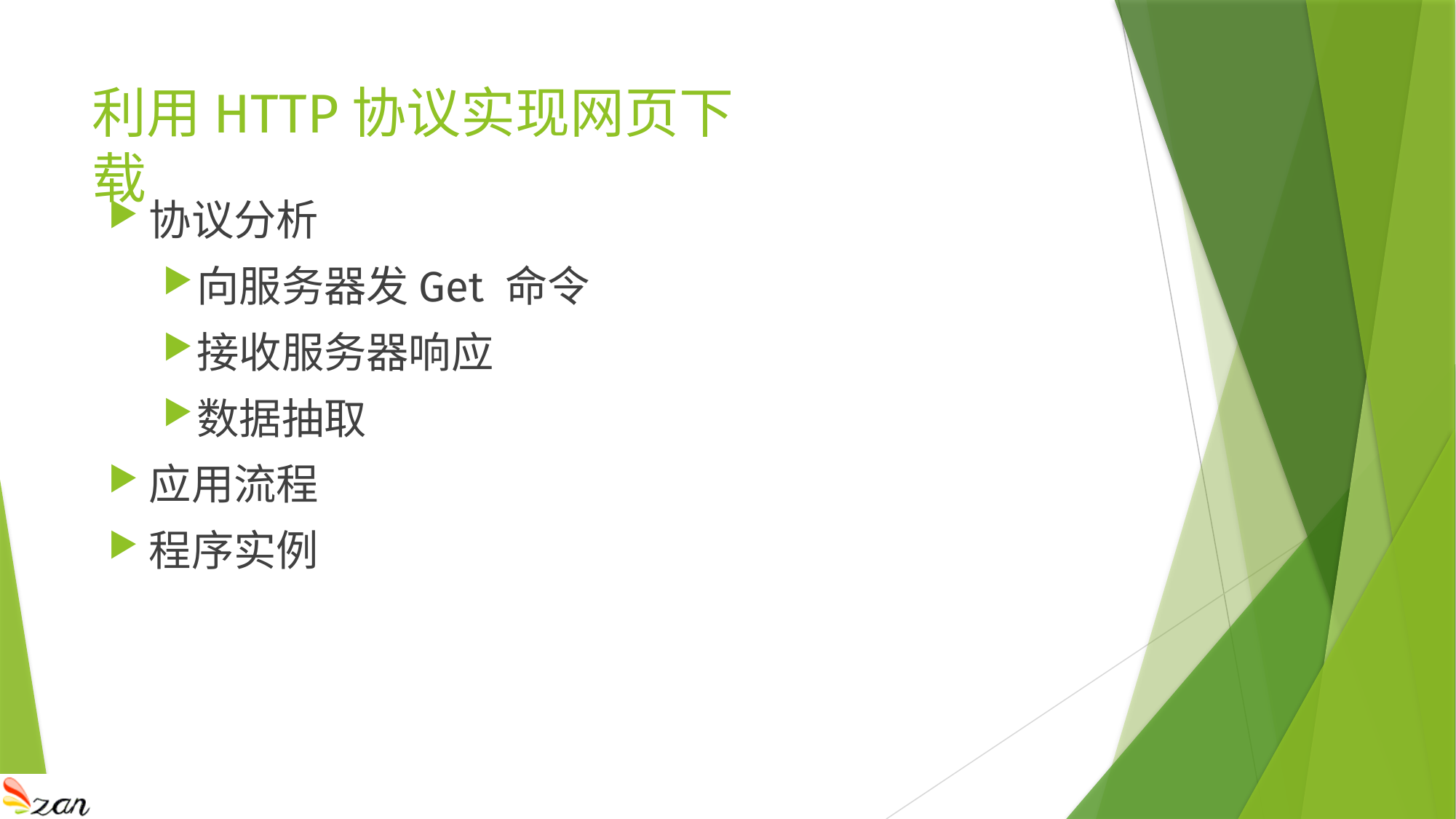

利用HTTP协议实现网页下载
协议分析
向服务器发Get 命令
接收服务器响应
数据抽取
应用流程
程序实例